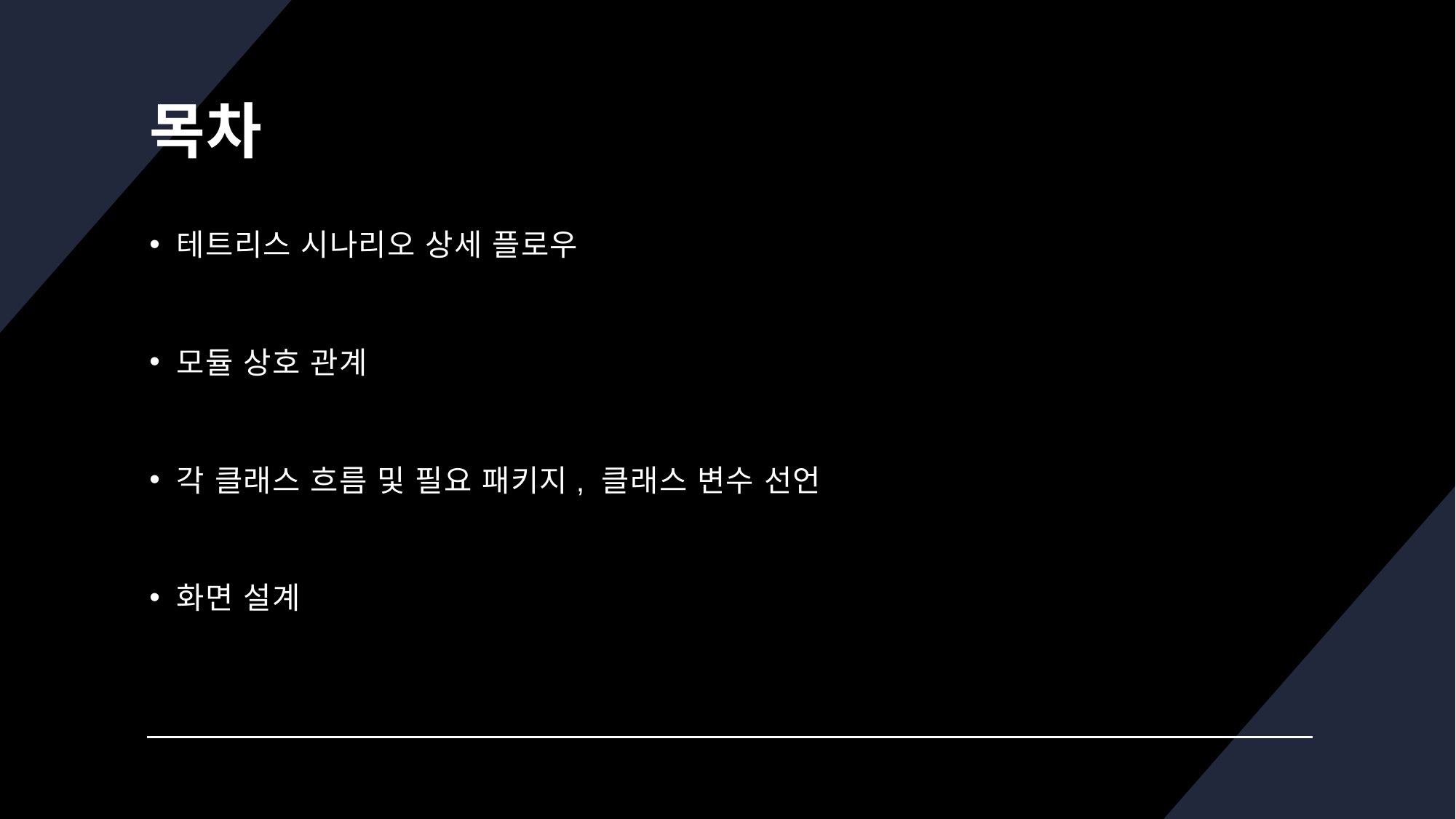

# 목차
테트리스 시나리오 상세 플로우

모듈 상호 관계

각 클래스 흐름 및 필요 패키지, 클래스 변수 선언

화면 설계